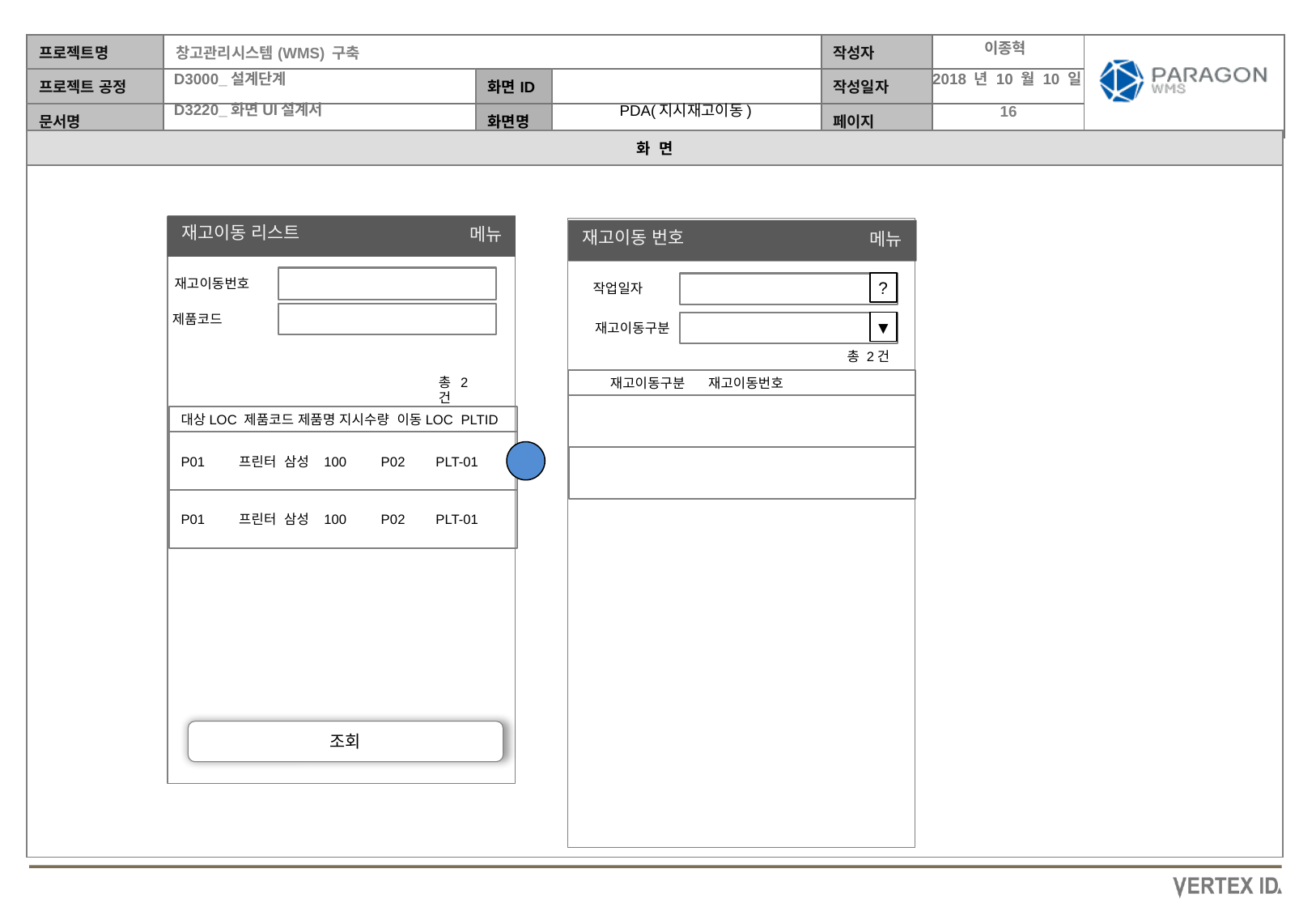

이종혁
2018 년 10 월 10 일
PDA(지시재고이동)

재고이동 리스트

메뉴

재고이동 번호
메뉴

재고이동번호
?

작업일자

제품코드
▼

재고이동구분
총 2건
총2건
       재고이동구분      재고이동번호

대상LOC 제품코드 제품명 지시수량  이동LOC  PLTID
P01        프린터  삼성   100         P02        PLT-01

P01        프린터  삼성   100         P02        PLT-01
조회